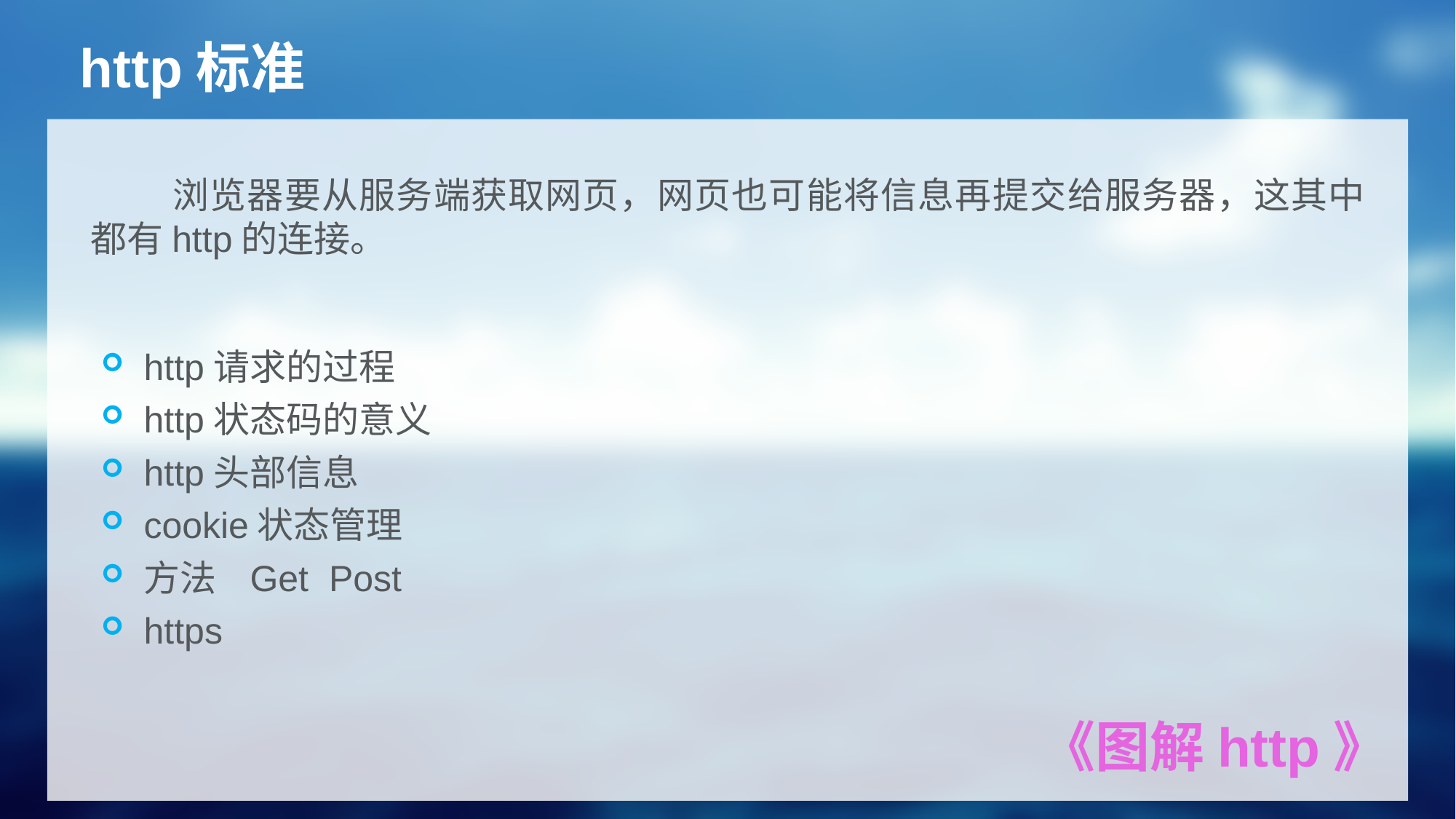

# http标准
        浏览器要从服务端获取网页，网页也可能将信息再提交给服务器，这其中都有http的连接。
http请求的过程
http状态码的意义
http头部信息
cookie状态管理
方法   Get  Post
https
《图解http》